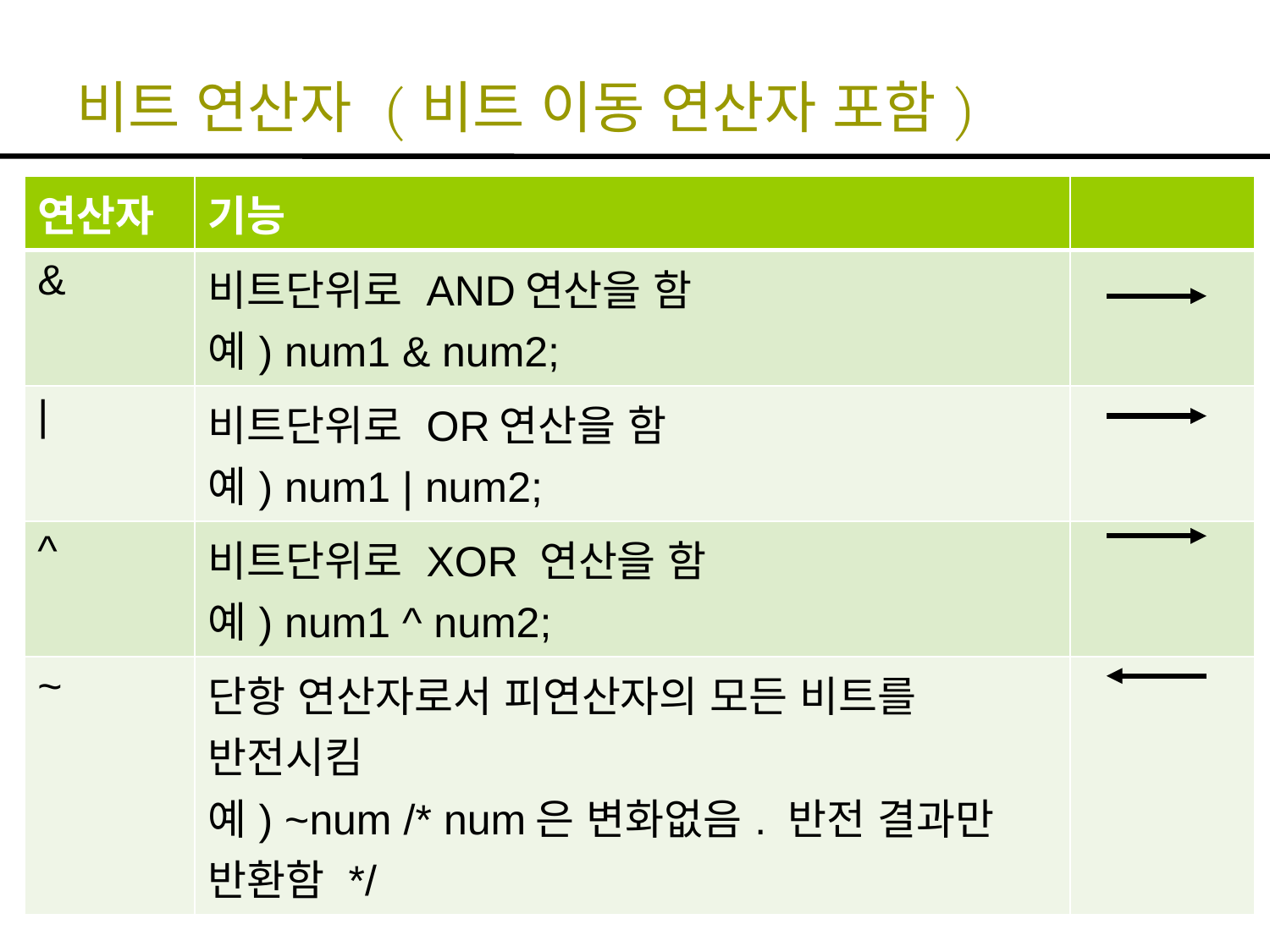

# 비트 연산자 (비트 이동 연산자 포함)
| 연산자 | 기능 |  |
| --- | --- | --- |
| & | 비트단위로 AND연산을 함 예) num1 & num2; |  |
| | | 비트단위로 OR연산을 함 예) num1 | num2; |  |
| ^ | 비트단위로 XOR 연산을 함 예) num1 ^ num2; |  |
| ~ | 단항 연산자로서 피연산자의 모든 비트를 반전시킴 예) ~num /\* num은 변화없음. 반전 결과만 반환함 \*/ |  |